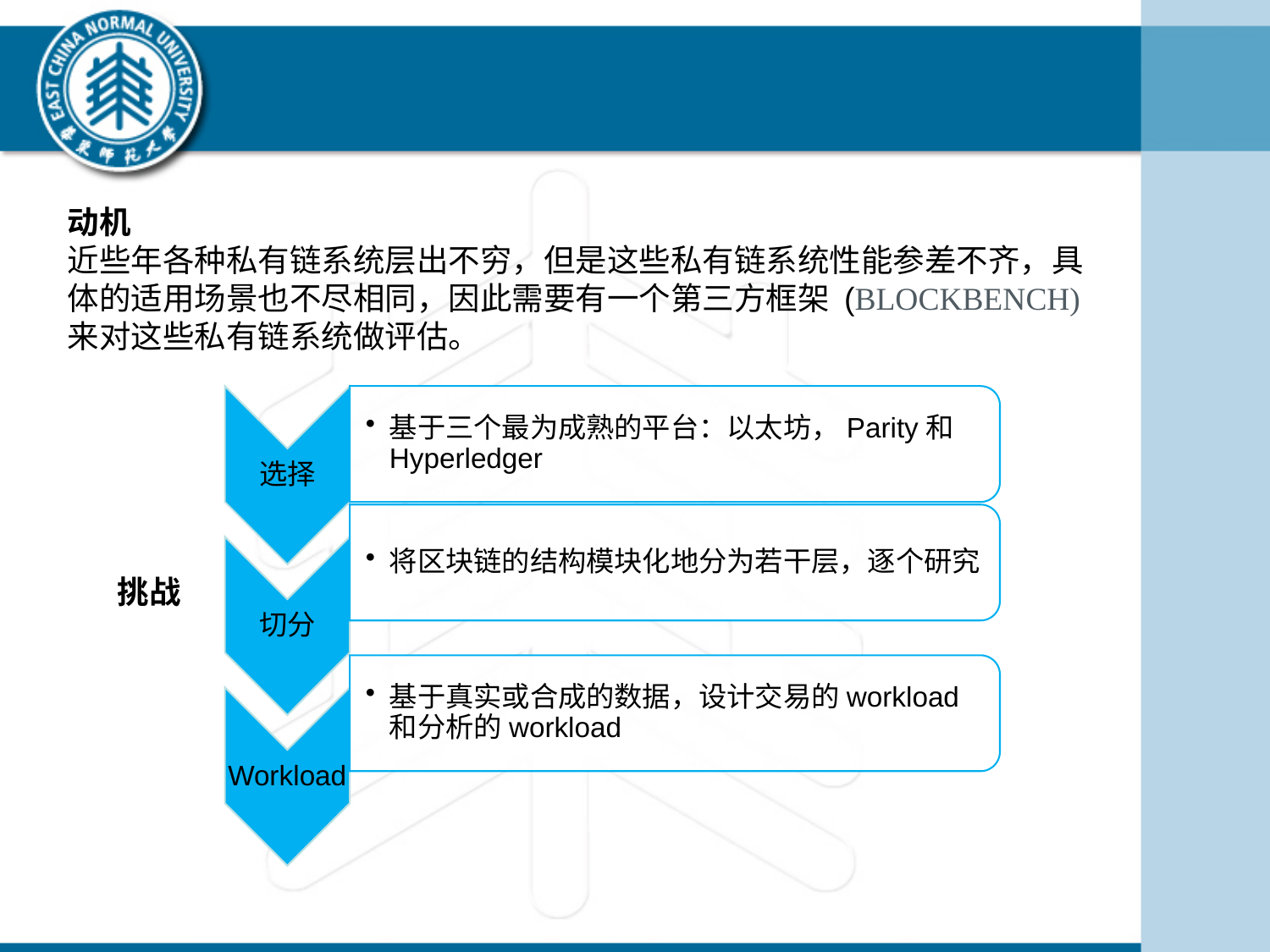

动机
近些年各种私有链系统层出不穷，但是这些私有链系统性能参差不齐，具体的适用场景也不尽相同，因此需要有一个第三方框架 (BLOCKBENCH)来对这些私有链系统做评估。
选择
基于三个最为成熟的平台：以太坊，Parity和Hyperledger
切分
将区块链的结构模块化地分为若干层，逐个研究
Workload
基于真实或合成的数据，设计交易的workload和分析的workload
挑战